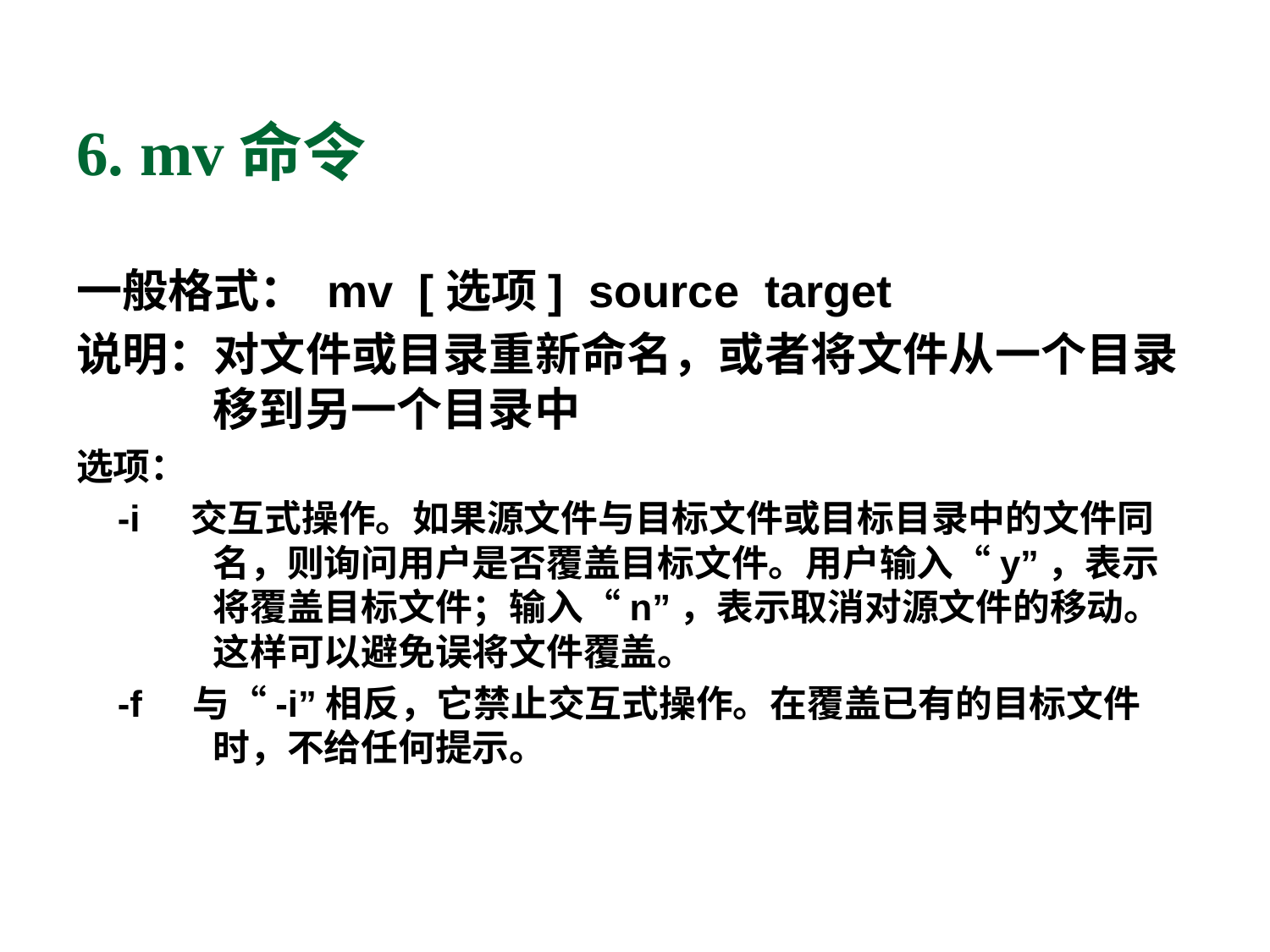

6. mv命令

一般格式： mv  [选项]  source  target
说明：对文件或目录重新命名，或者将文件从一个目录移到另一个目录中
选项：
    -i    交互式操作。如果源文件与目标文件或目标目录中的文件同名，则询问用户是否覆盖目标文件。用户输入“y”，表示将覆盖目标文件；输入“n”，表示取消对源文件的移动。这样可以避免误将文件覆盖。
    -f    与“-i”相反，它禁止交互式操作。在覆盖已有的目标文件时，不给任何提示。